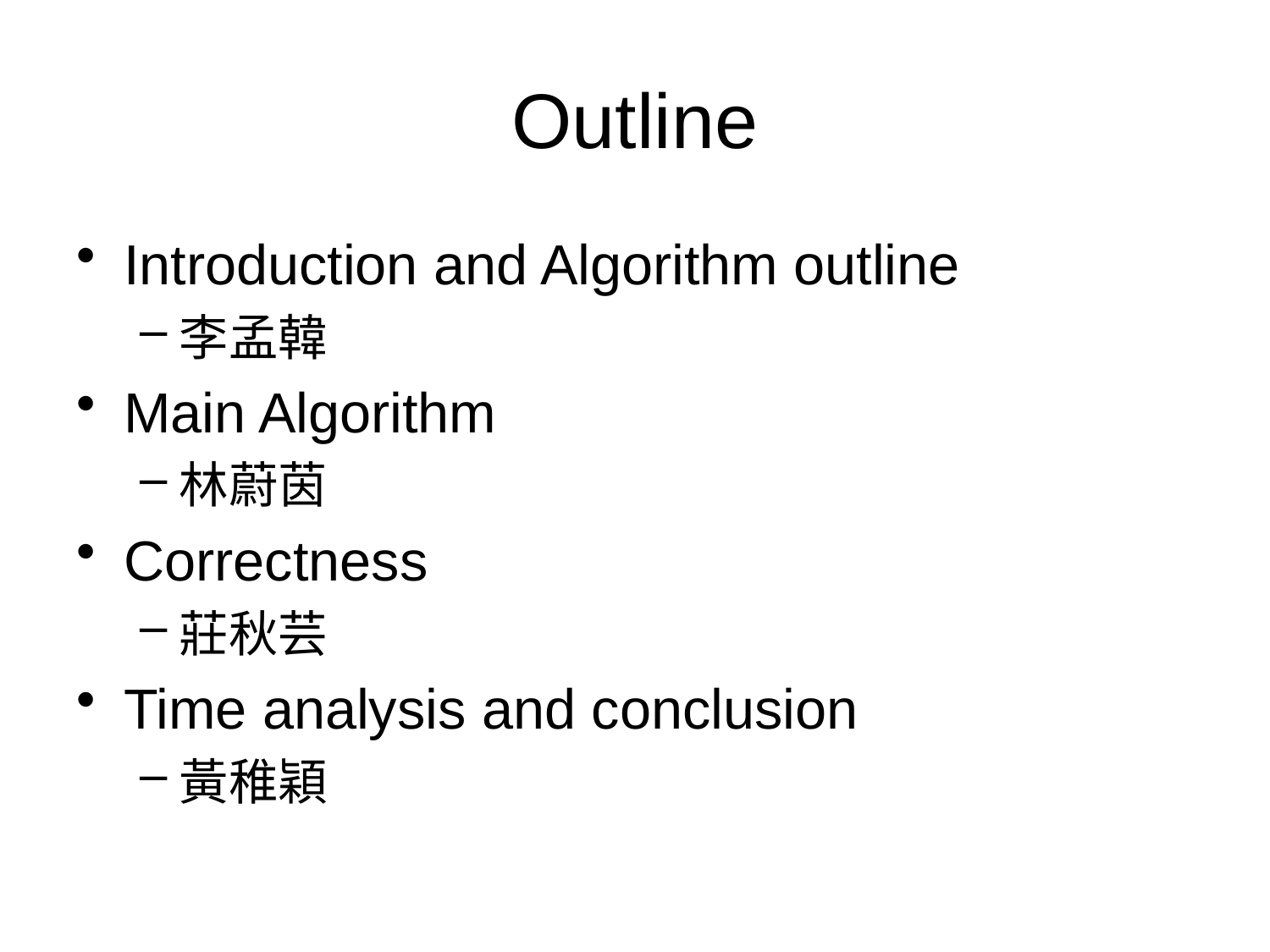

# Outline
Introduction and Algorithm outline
李孟韓
Main Algorithm
林蔚茵
Correctness
莊秋芸
Time analysis and conclusion
黃稚穎